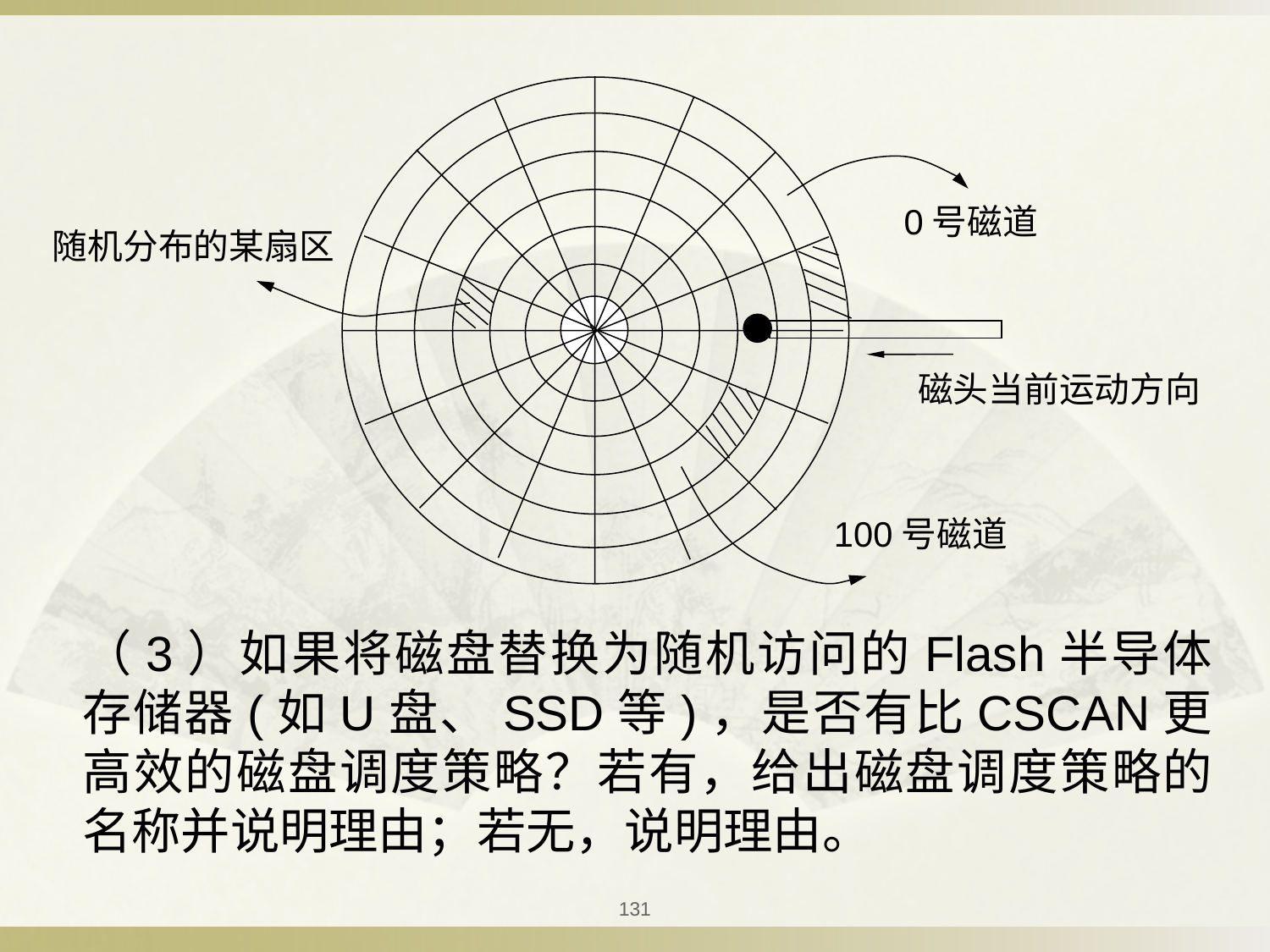

0号磁道
随机分布的某扇区

磁头当前运动方向

100号磁道
（3）如果将磁盘替换为随机访问的Flash半导体存储器(如U盘、SSD等)，是否有比CSCAN更高效的磁盘调度策略？若有，给出磁盘调度策略的名称并说明理由；若无，说明理由。
131